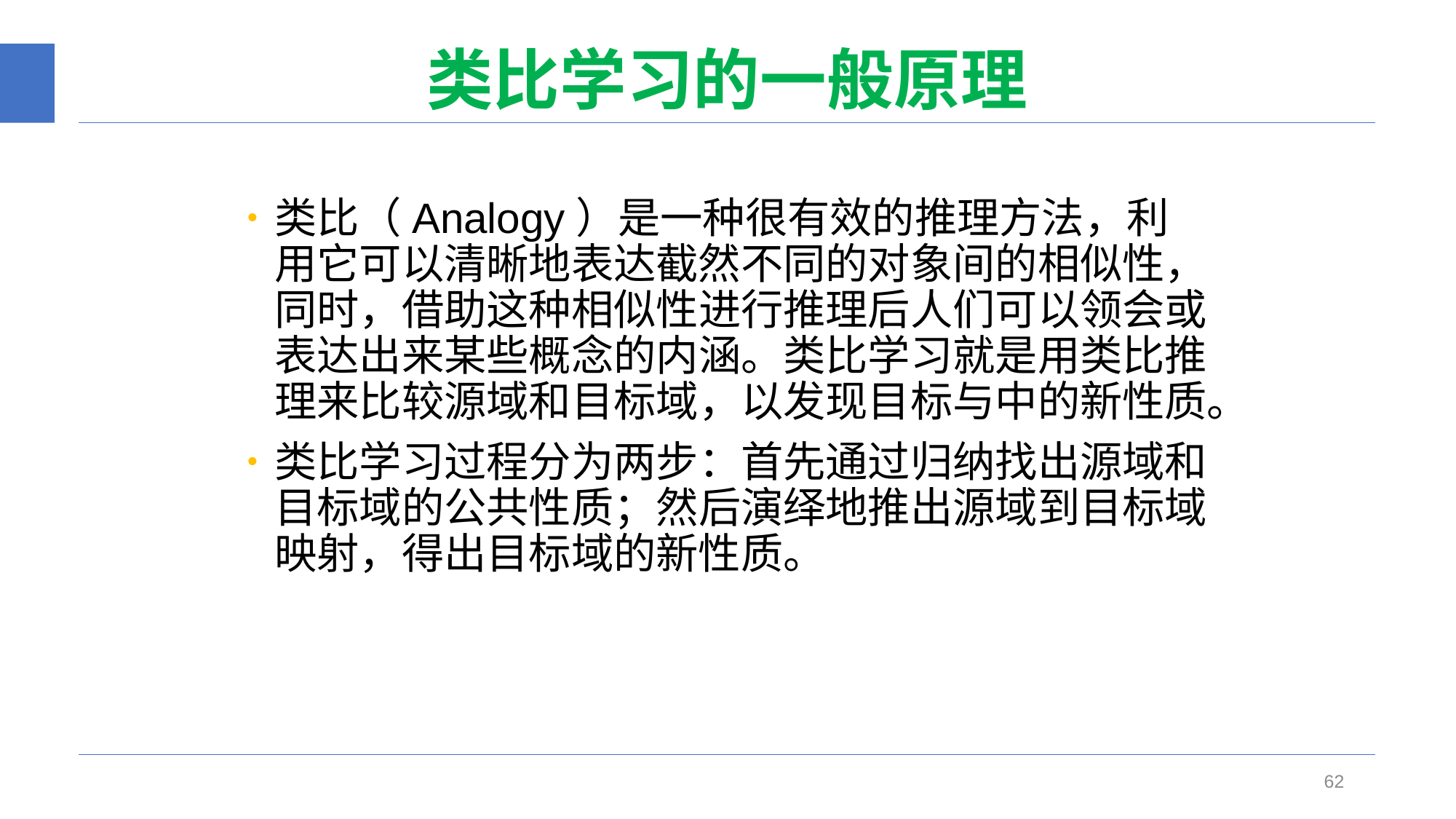

# 类比学习的一般原理
类比（Analogy）是一种很有效的推理方法，利用它可以清晰地表达截然不同的对象间的相似性，同时，借助这种相似性进行推理后人们可以领会或表达出来某些概念的内涵。类比学习就是用类比推理来比较源域和目标域，以发现目标与中的新性质。
类比学习过程分为两步：首先通过归纳找出源域和目标域的公共性质；然后演绎地推出源域到目标域映射，得出目标域的新性质。
62